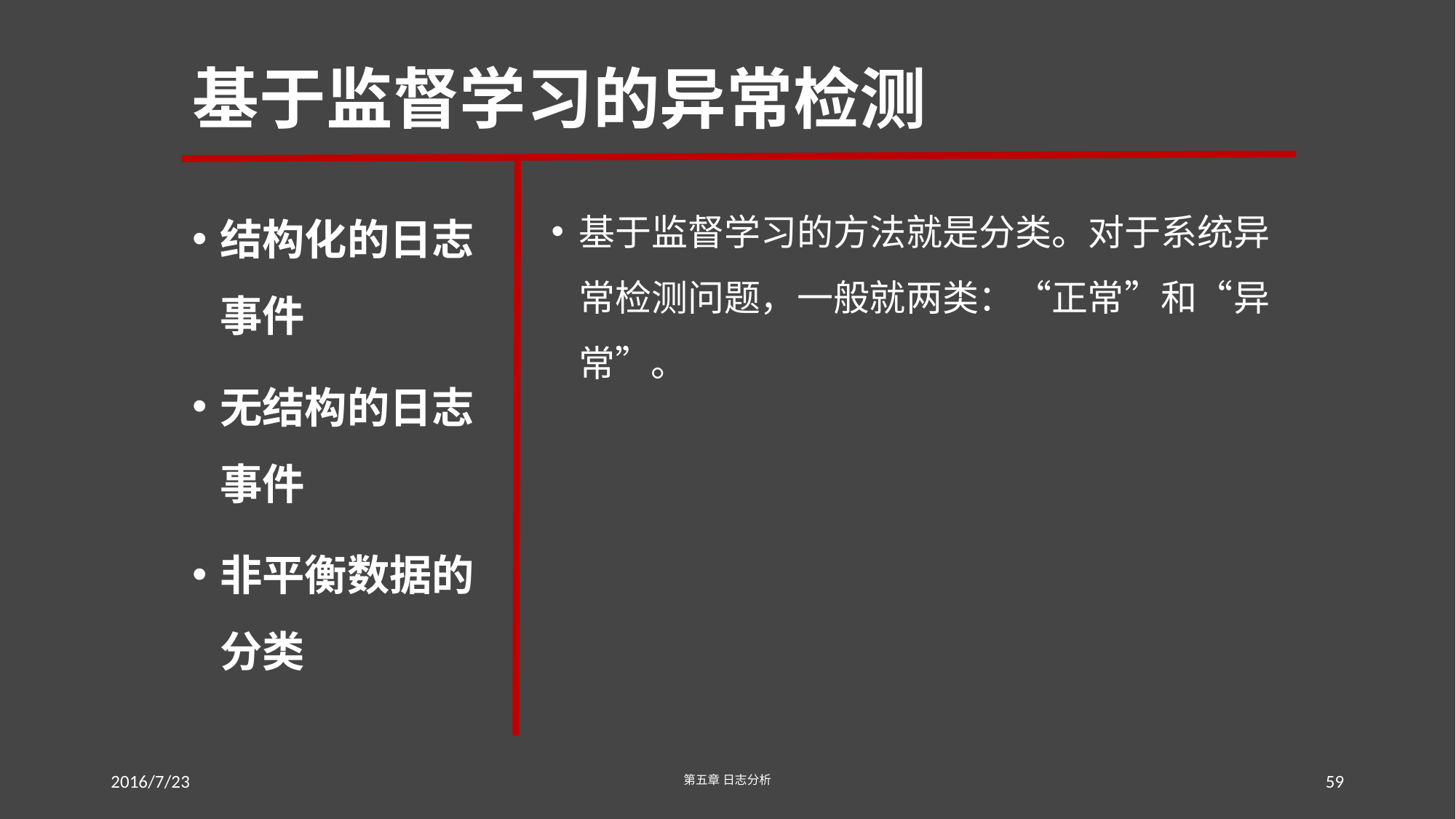

# 基于监督学习的异常检测
结构化的日志事件
无结构的日志事件
非平衡数据的分类
基于监督学习的方法就是分类。对于系统异常检测问题，一般就两类：“正常”和“异常”。
2016/7/23
第五章 日志分析
59